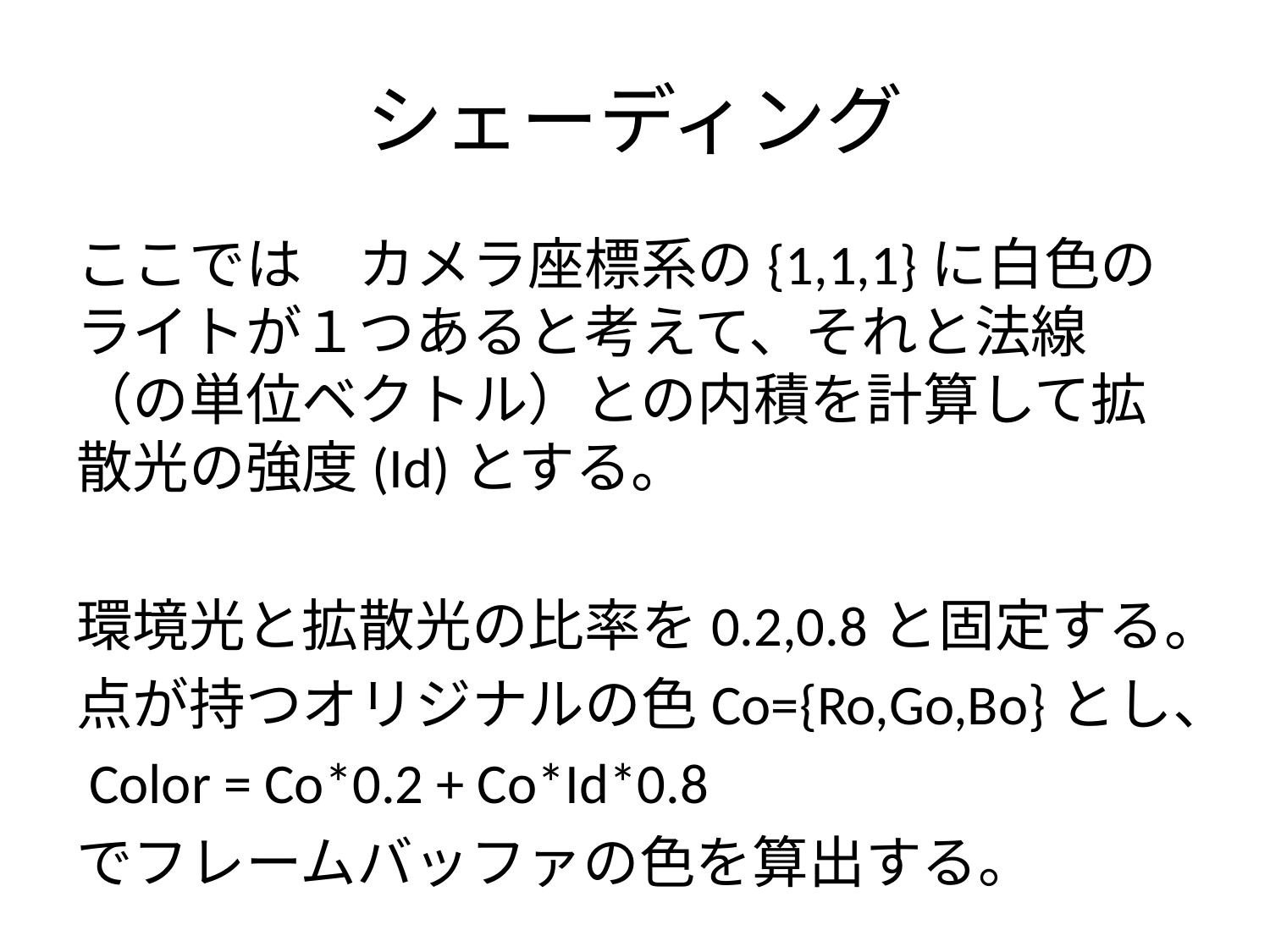

# シェーディング
ここでは　カメラ座標系の{1,1,1}に白色のライトが１つあると考えて、それと法線（の単位ベクトル）との内積を計算して拡散光の強度(Id)とする。

環境光と拡散光の比率を0.2,0.8と固定する。
点が持つオリジナルの色Co={Ro,Go,Bo}とし、
 Color = Co*0.2 + Co*Id*0.8
でフレームバッファの色を算出する。